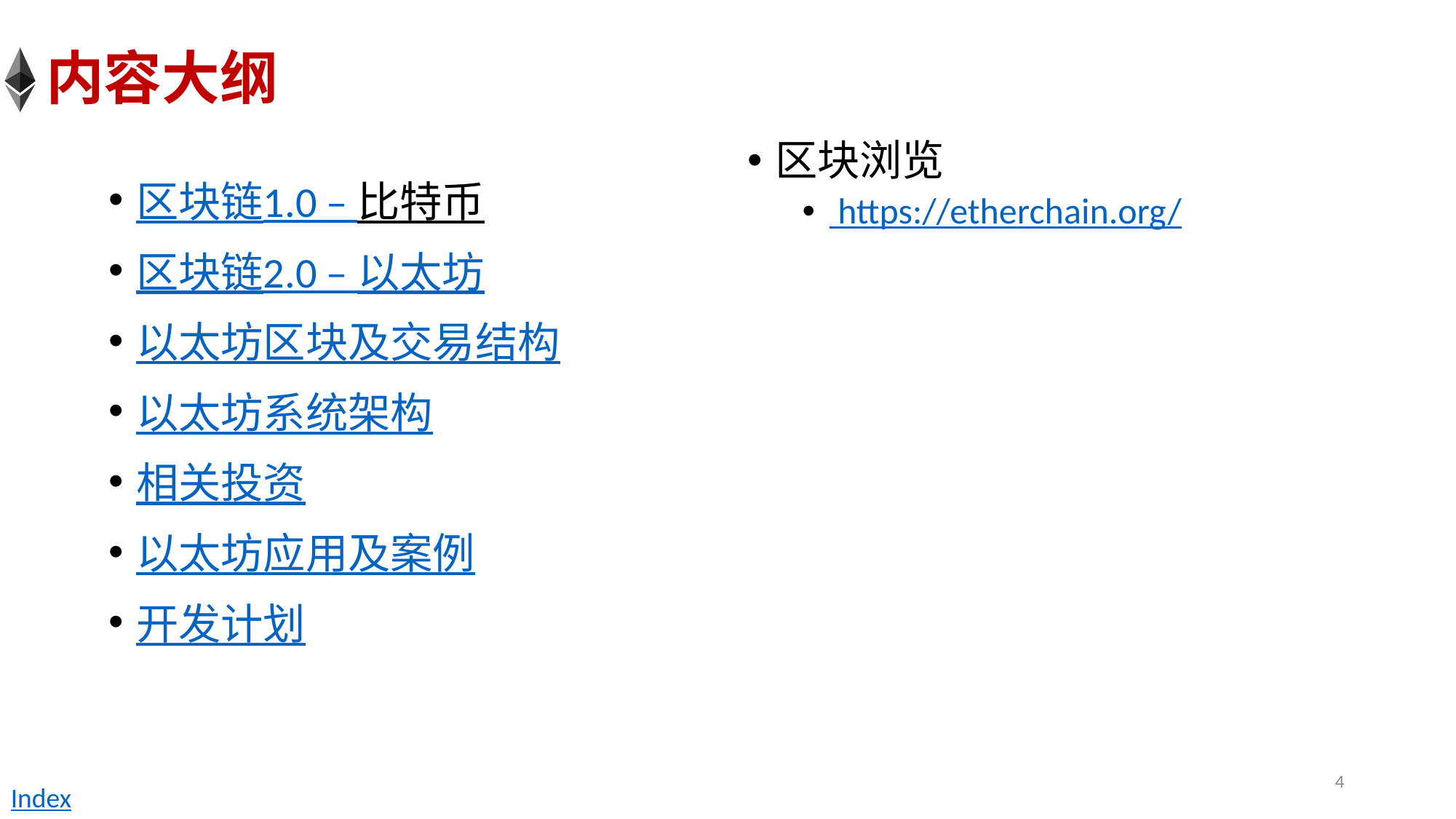

# 内容大纲
区块浏览
 https://etherchain.org/
区块链1.0 – 比特币
区块链2.0 – 以太坊
以太坊区块及交易结构
以太坊系统架构
相关投资
以太坊应用及案例
开发计划
4
Index